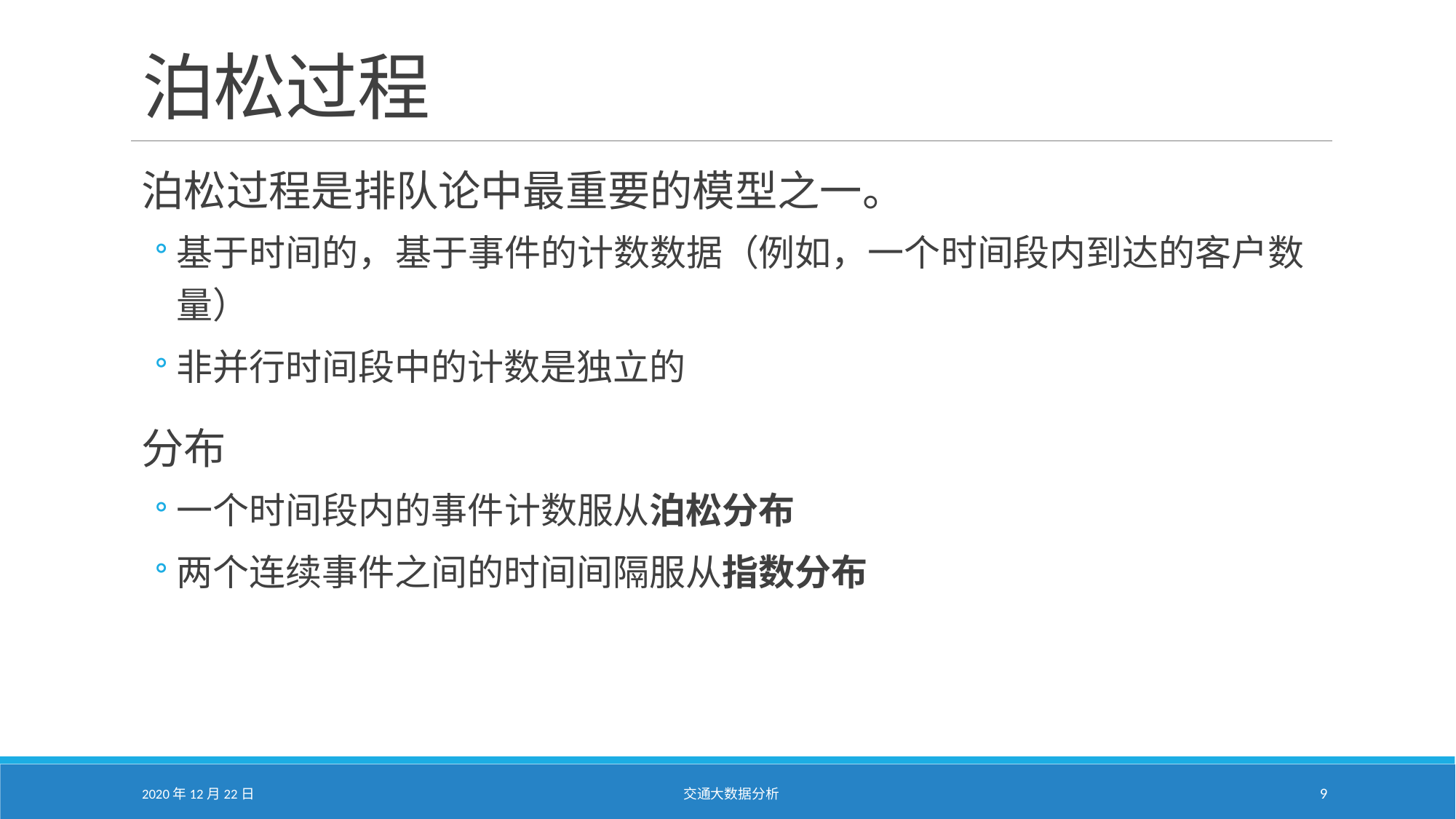

# 泊松过程
泊松过程是排队论中最重要的模型之一。
基于时间的，基于事件的计数数据（例如，一个时间段内到达的客户数量）
非并行时间段中的计数是独立的
分布
一个时间段内的事件计数服从泊松分布
两个连续事件之间的时间间隔服从指数分布
2020年12月22日
交通大数据分析
9